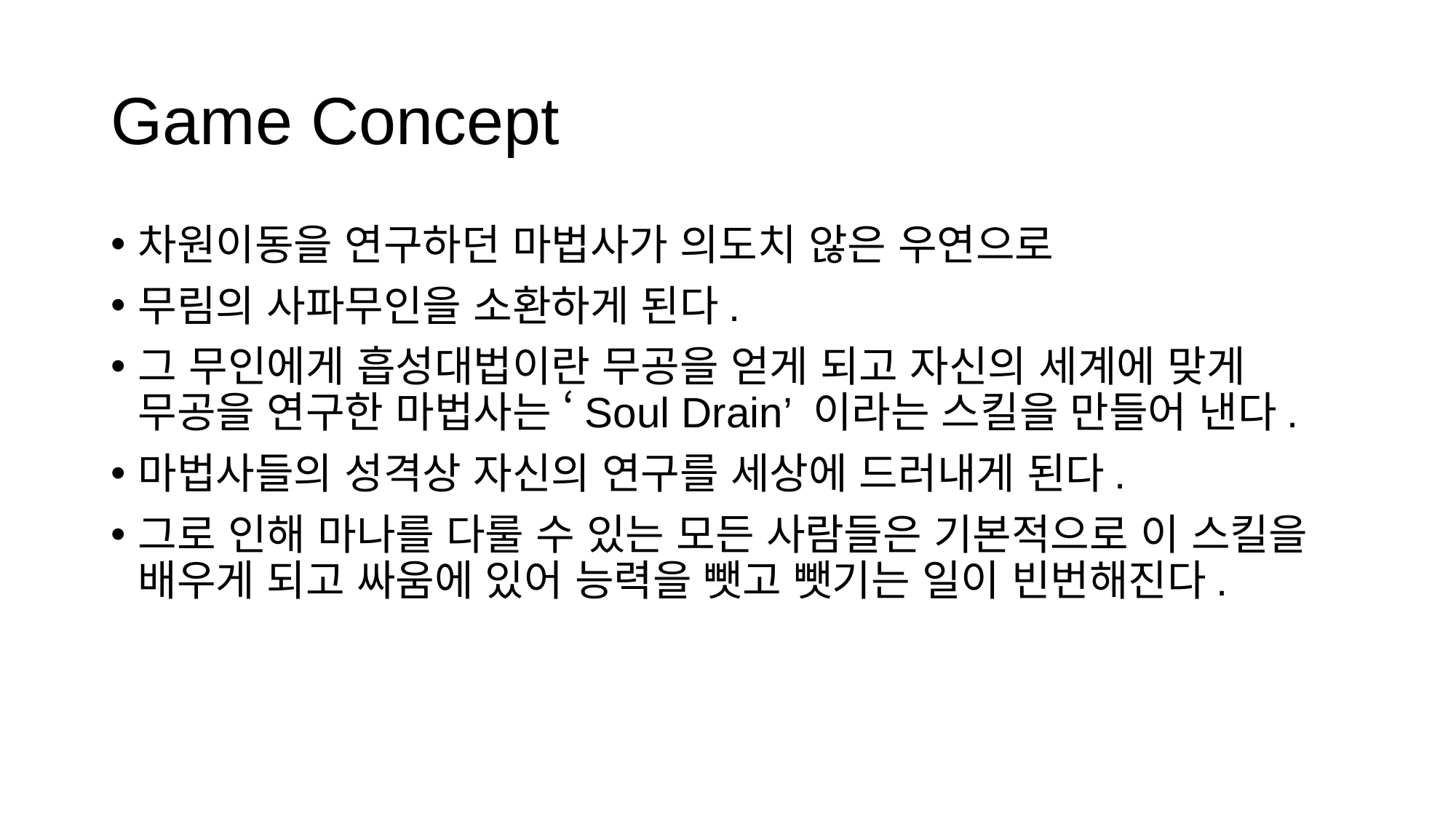

# Game Concept
차원이동을 연구하던 마법사가 의도치 않은 우연으로
무림의 사파무인을 소환하게 된다.
그 무인에게 흡성대법이란 무공을 얻게 되고 자신의 세계에 맞게 무공을 연구한 마법사는 ‘Soul Drain’ 이라는 스킬을 만들어 낸다.
마법사들의 성격상 자신의 연구를 세상에 드러내게 된다.
그로 인해 마나를 다룰 수 있는 모든 사람들은 기본적으로 이 스킬을 배우게 되고 싸움에 있어 능력을 뺏고 뺏기는 일이 빈번해진다.